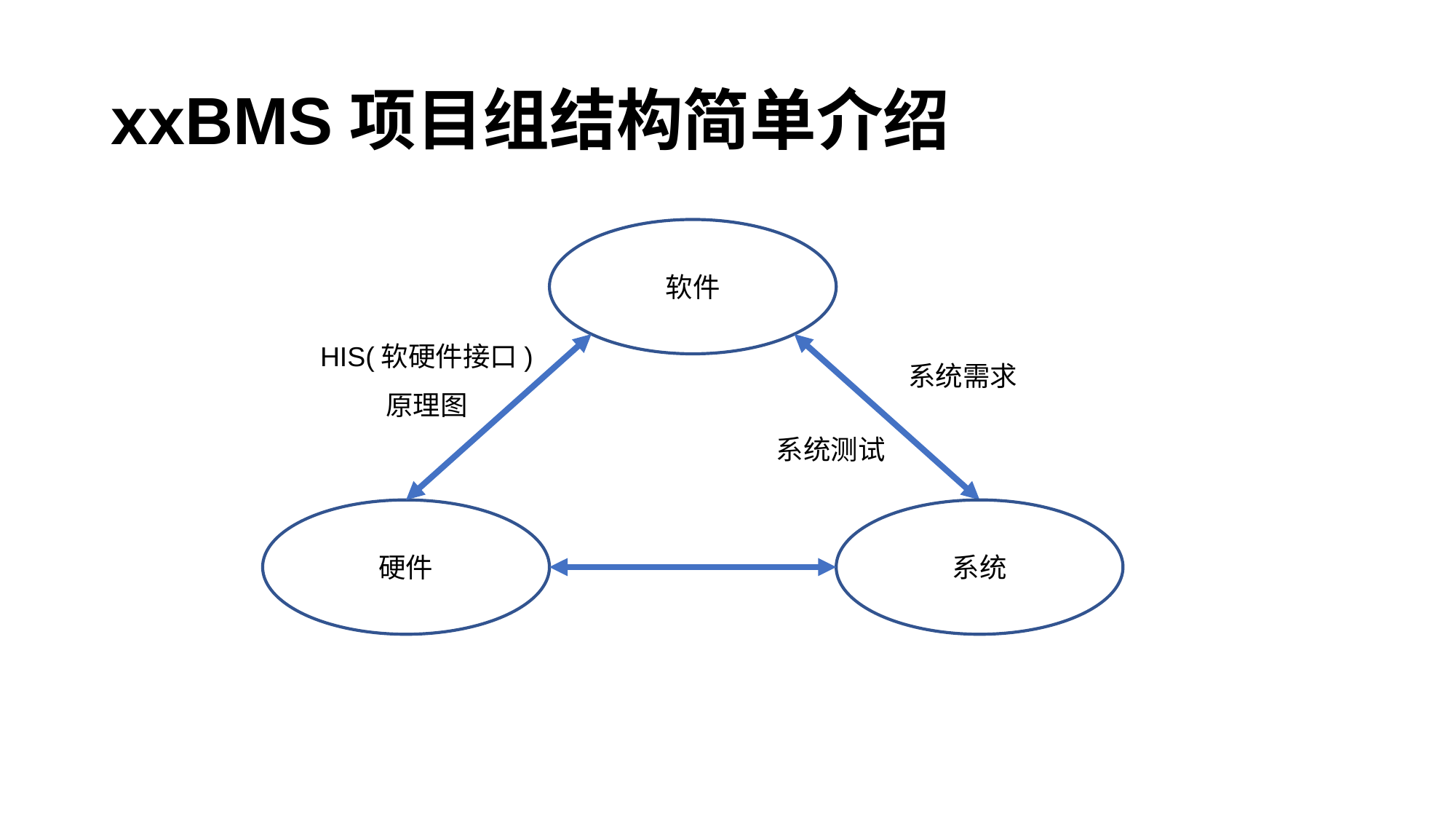

# xxBMS项目组结构简单介绍
软件
HIS(软硬件接口)
系统需求
原理图
系统测试
硬件
系统